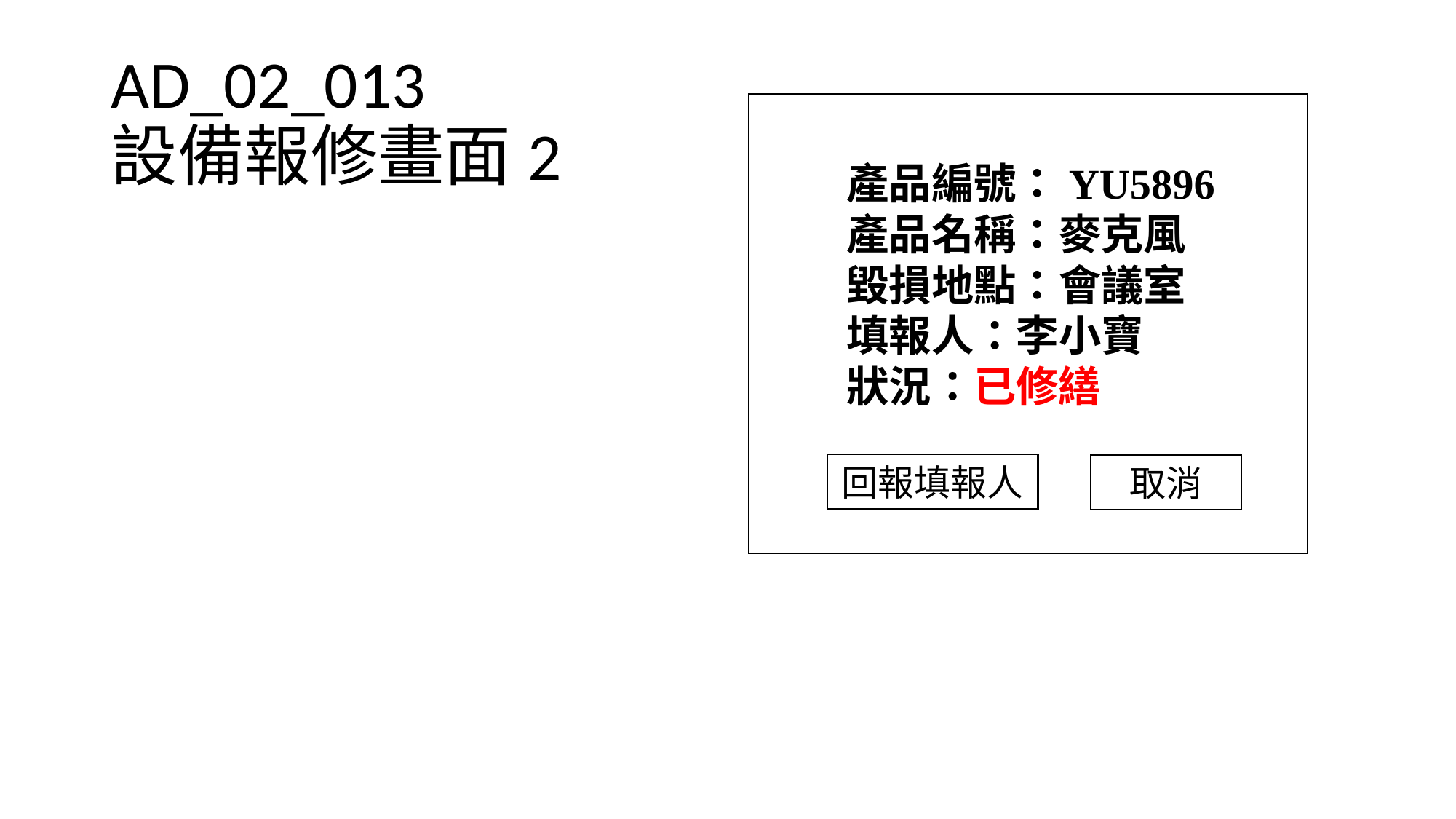

# AD_02_013 設備報修畫面2

產品編號：YU5896
產品名稱：麥克風
毀損地點：會議室
填報人：李小寶
狀況：已修繕
回報填報人
取消